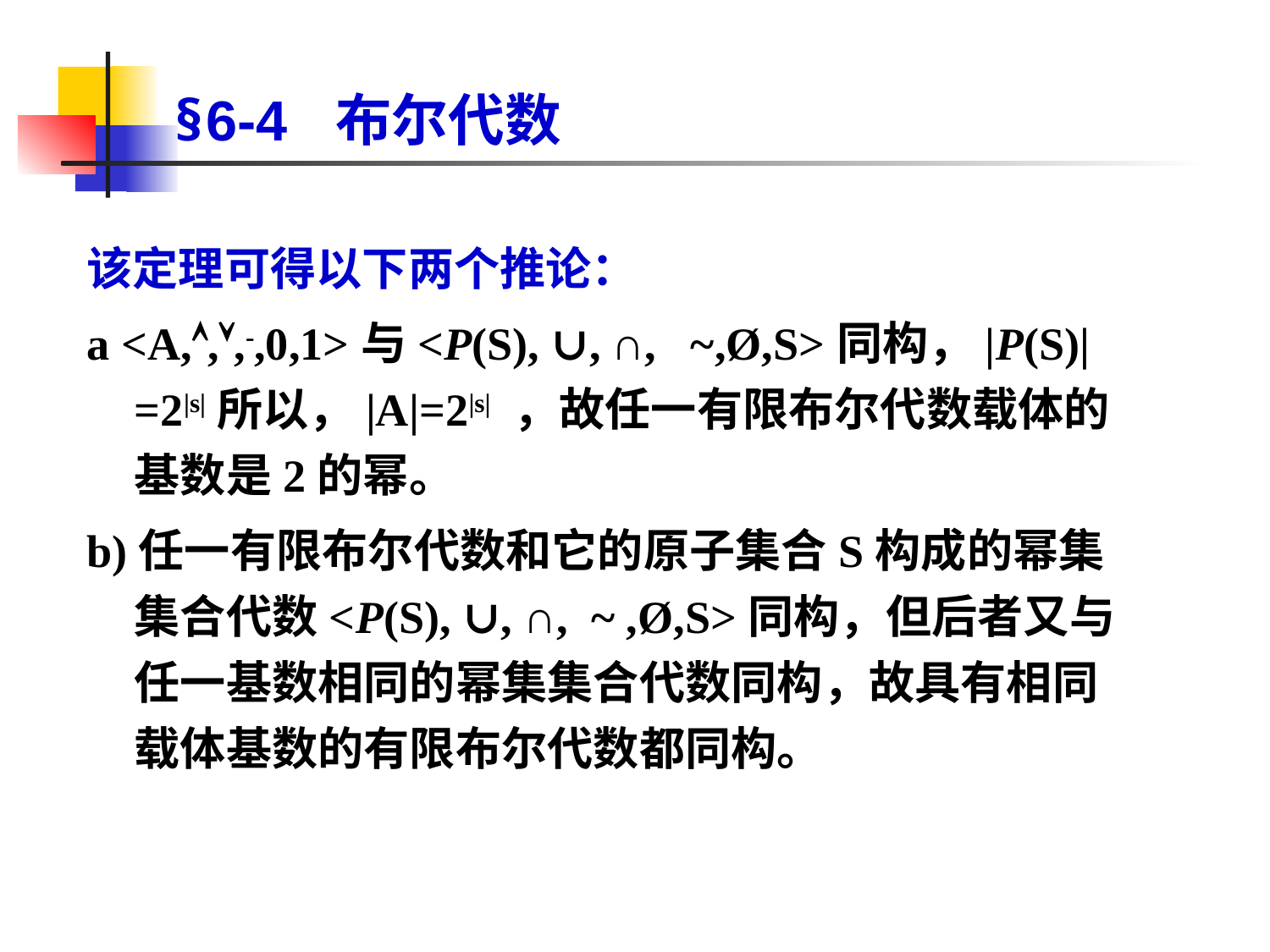

# §6-4 布尔代数
该定理可得以下两个推论：
a <A,∧,∨,-,0,1>与<P(S), ∪, ∩,   ~,Ø,S>同构，|P(S)|=2|s|所以，|A|=2|s| ，故任一有限布尔代数载体的基数是2的幂。
b)任一有限布尔代数和它的原子集合S构成的幂集集合代数<P(S), ∪, ∩,  ~ ,Ø,S>同构，但后者又与任一基数相同的幂集集合代数同构，故具有相同载体基数的有限布尔代数都同构。
37